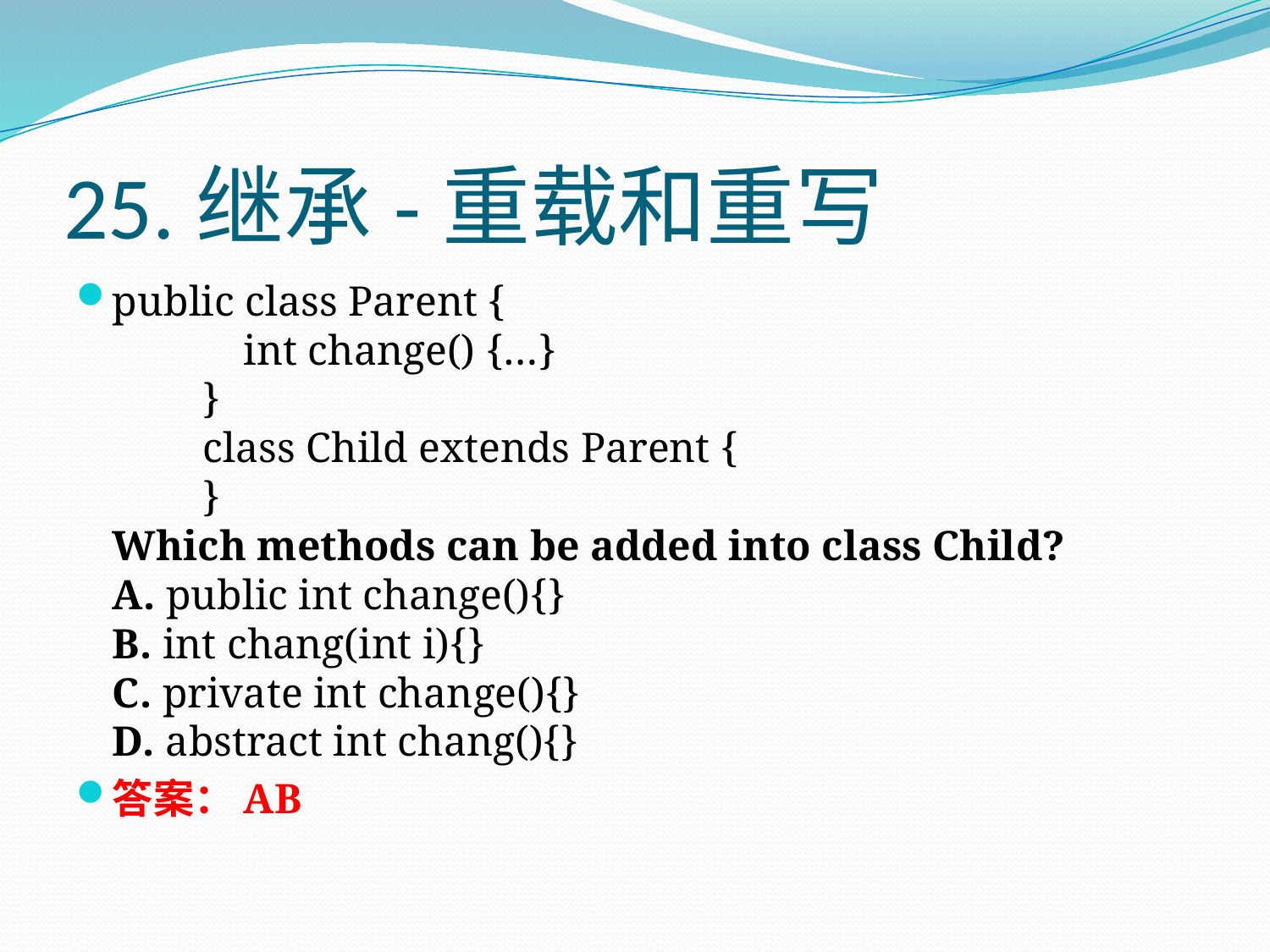

# 25.继承-重载和重写
public class Parent {
　　　int change() {…}
　　}
　　class Child extends Parent {
　　}
Which methods can be added into class Child?
A. public int change(){}
B. int chang(int i){}
C. private int change(){}
D. abstract int chang(){}
答案：AB